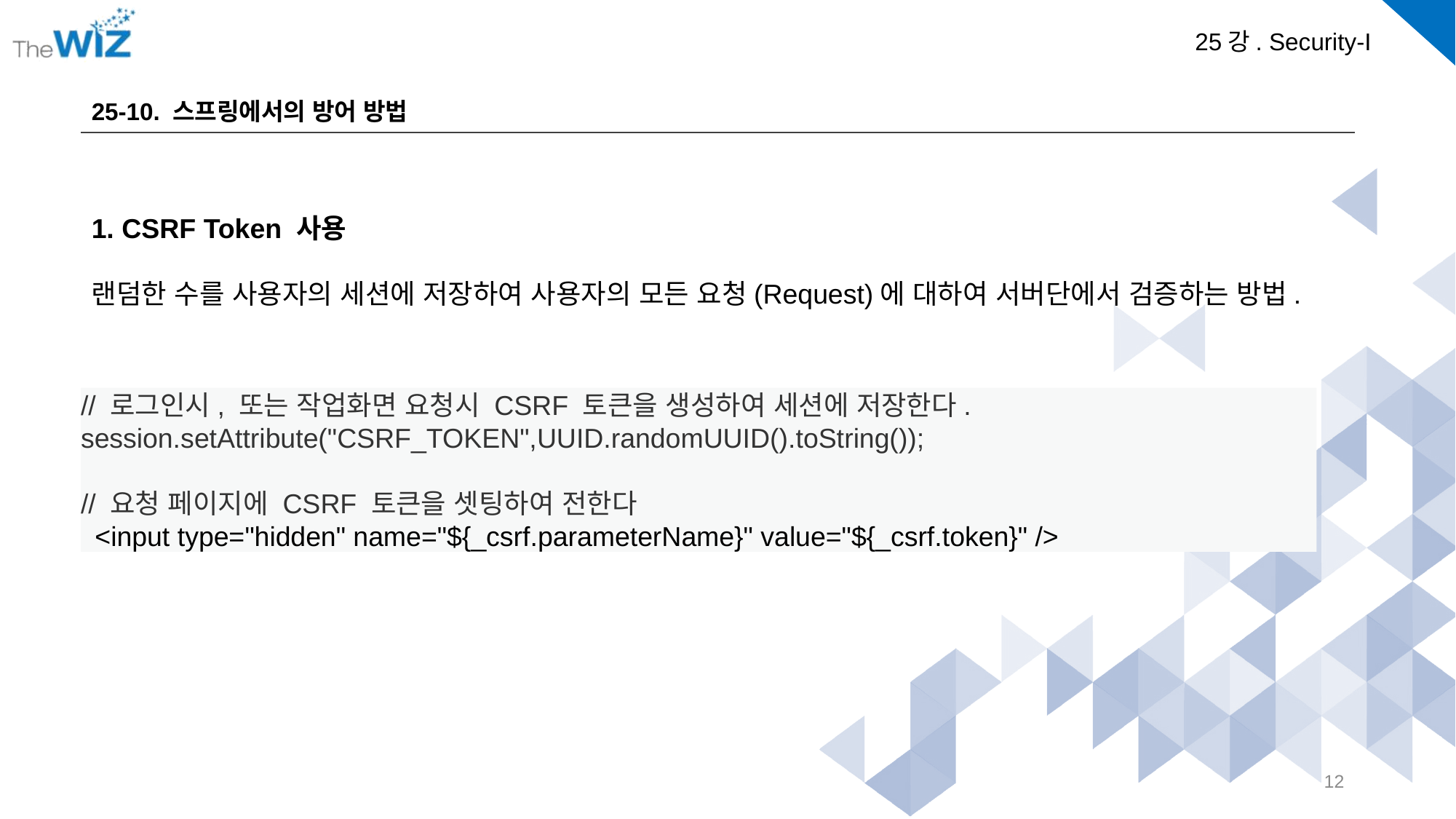

25-10. 스프링에서의 방어 방법
1. CSRF Token 사용

랜덤한 수를 사용자의 세션에 저장하여 사용자의 모든 요청(Request)에 대하여 서버단에서 검증하는 방법.
// 로그인시, 또는 작업화면 요청시 CSRF 토큰을 생성하여 세션에 저장한다.
session.setAttribute("CSRF_TOKEN",UUID.randomUUID().toString());
// 요청 페이지에 CSRF 토큰을 셋팅하여 전한다
 <input type="hidden" name="${_csrf.parameterName}" value="${_csrf.token}" />
12